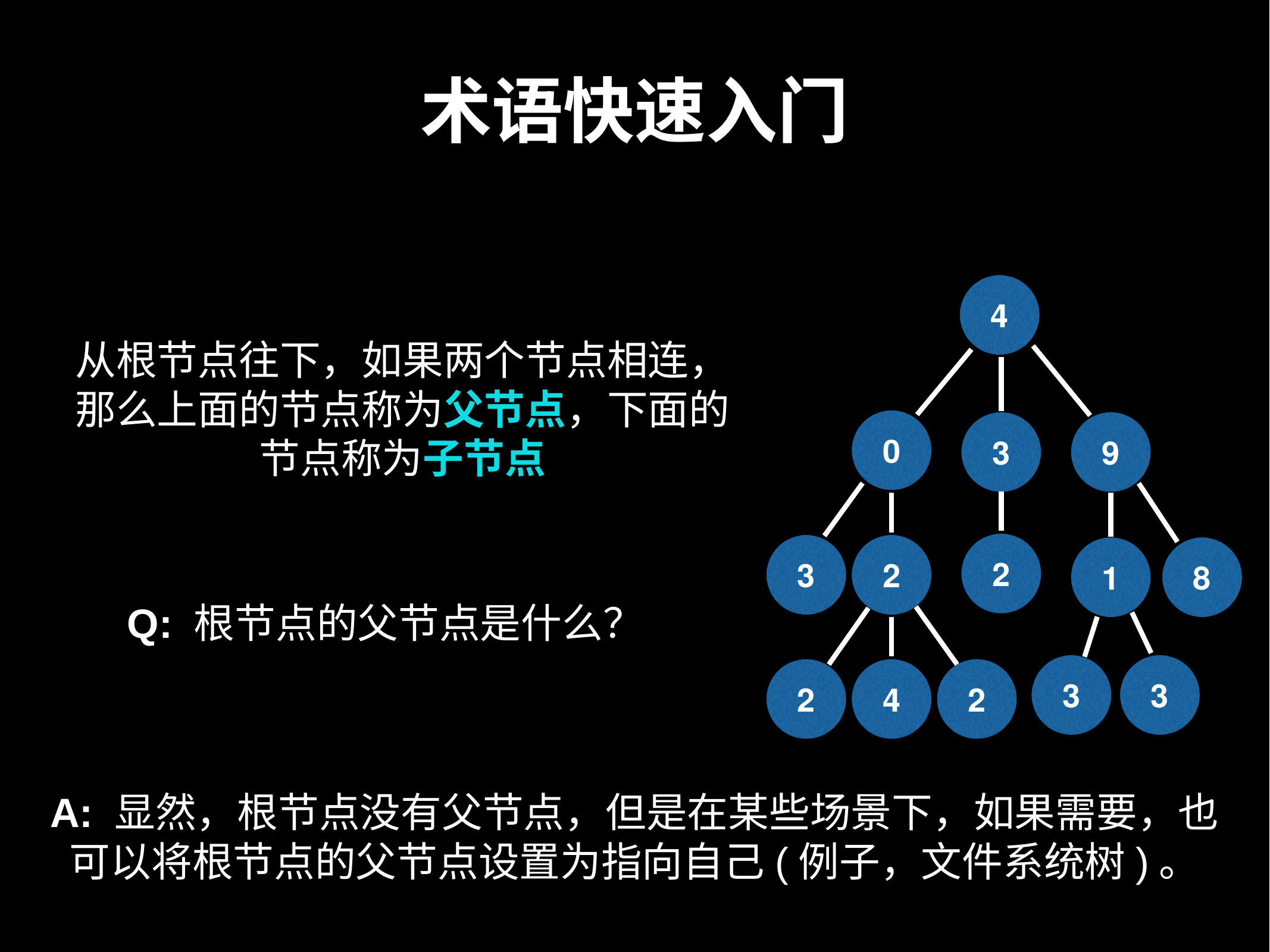

# 术语快速入门
4
从根节点往下，如果两个节点相连，那么上面的节点称为父节点，下面的节点称为子节点

0
3
9

2
3
2
1
8
Q: 根节点的父节点是什么？

3
3
2
4
2
A: 显然，根节点没有父节点，但是在某些场景下，如果需要，也可以将根节点的父节点设置为指向自己(例子，文件系统树)。